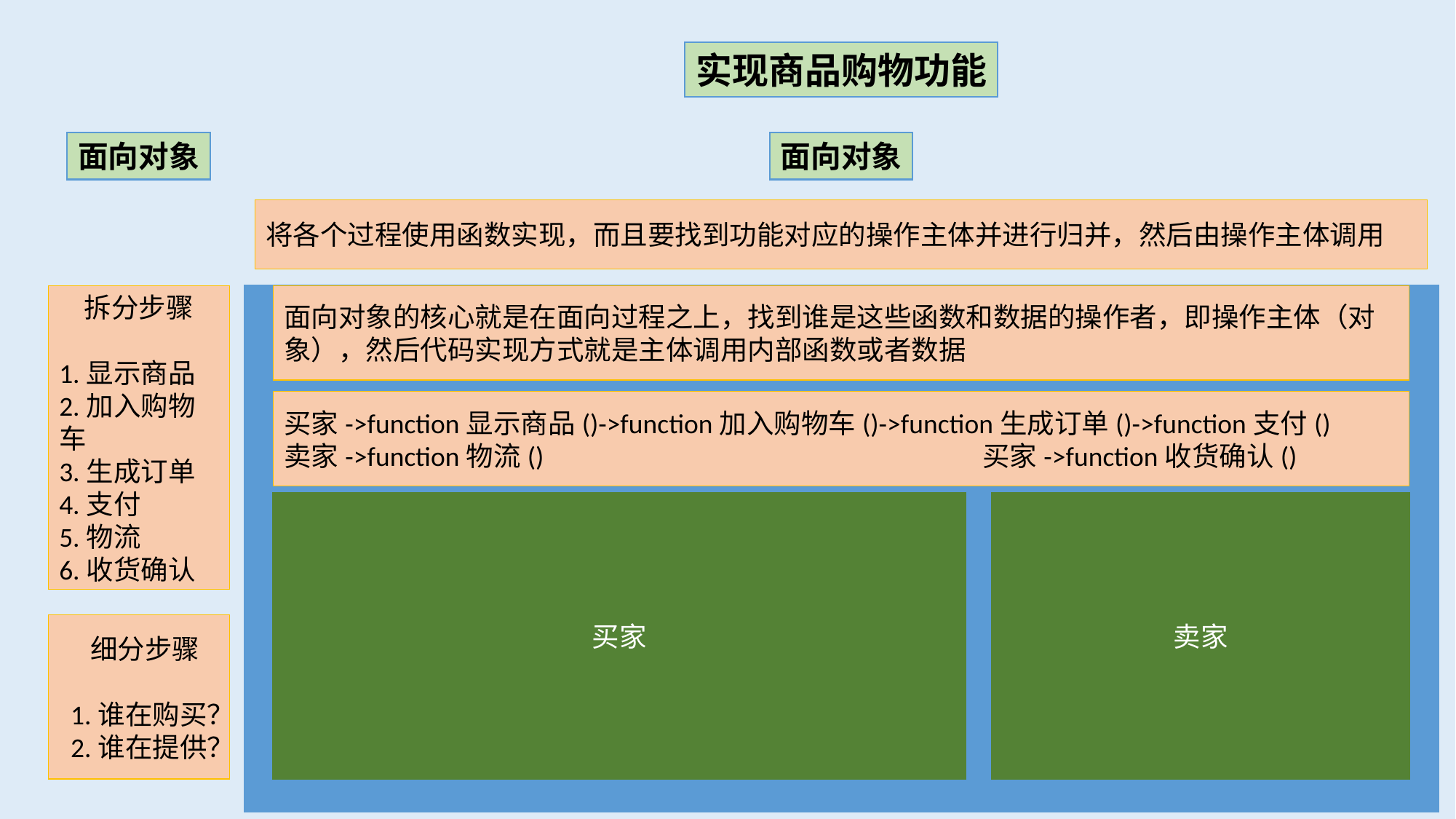

实现商品购物功能
面向对象
面向对象
将各个过程使用函数实现，而且要找到功能对应的操作主体并进行归并，然后由操作主体调用
拆分步骤

1.显示商品
2.加入购物车
3.生成订单
4.支付
5.物流
6.收货确认

面向对象的核心就是在面向过程之上，找到谁是这些函数和数据的操作者，即操作主体（对象），然后代码实现方式就是主体调用内部函数或者数据
function 显示商品
function 加入购物车
function 生成订单
买家->function显示商品()->function加入购物车()->function生成订单()->function支付()
卖家->function物流()				      买家->function收货确认()
function 收货确认
function 物流
function 支付
买家
卖家
    细分步骤

1.谁在购买？
2.谁在提供？